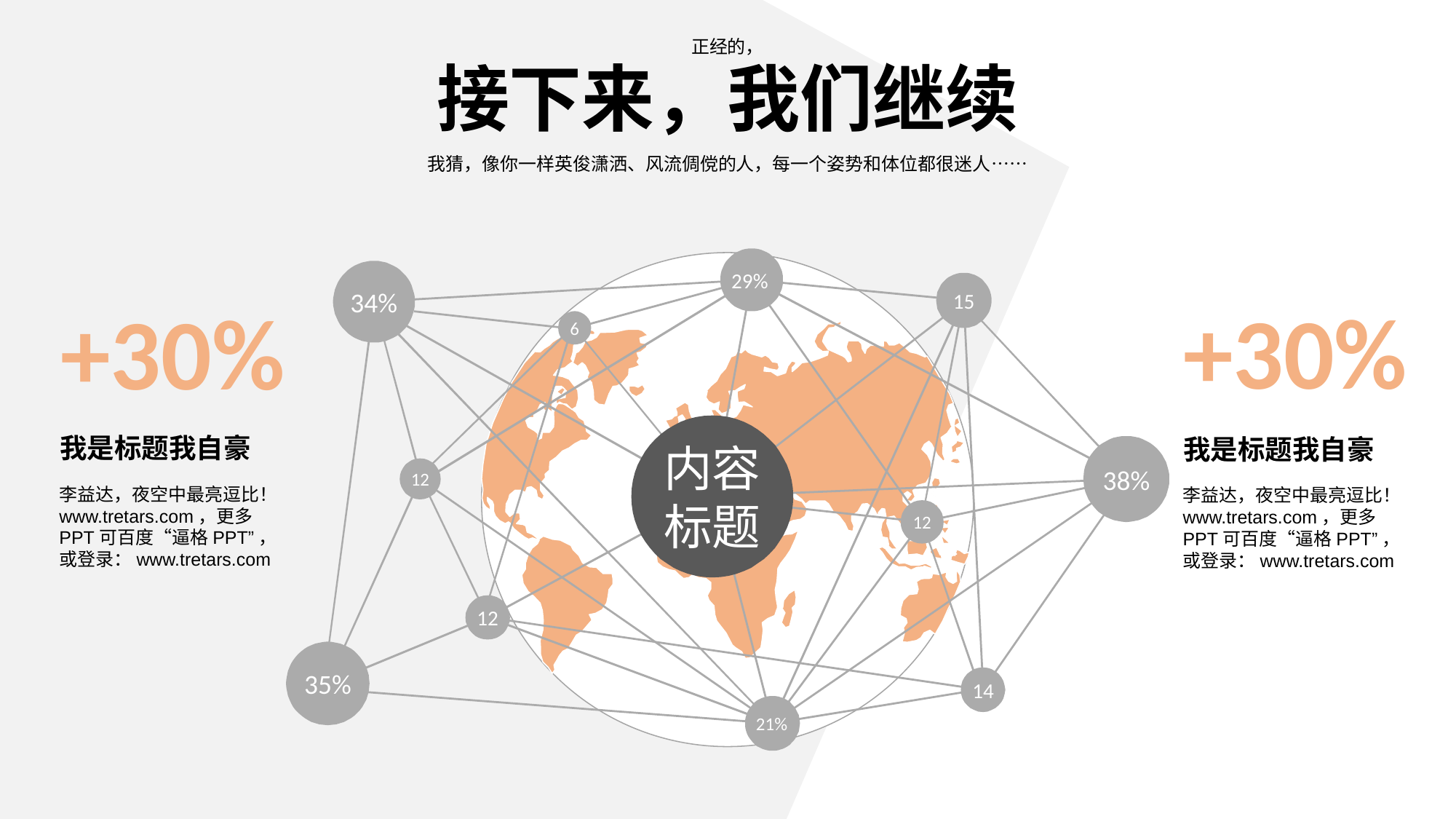

正经的，
接下来，我们继续
我猜，像你一样英俊潇洒、风流倜傥的人，每一个姿势和体位都很迷人……
29%

38%
12

35%

21%
34%
15

6

12

12

14

内容标题

+30%
+30%
我是标题我自豪
我是标题我自豪
李益达，夜空中最亮逗比！www.tretars.com，更多PPT可百度“逼格PPT”，或登录：www.tretars.com
李益达，夜空中最亮逗比！www.tretars.com，更多PPT可百度“逼格PPT”，或登录：www.tretars.com